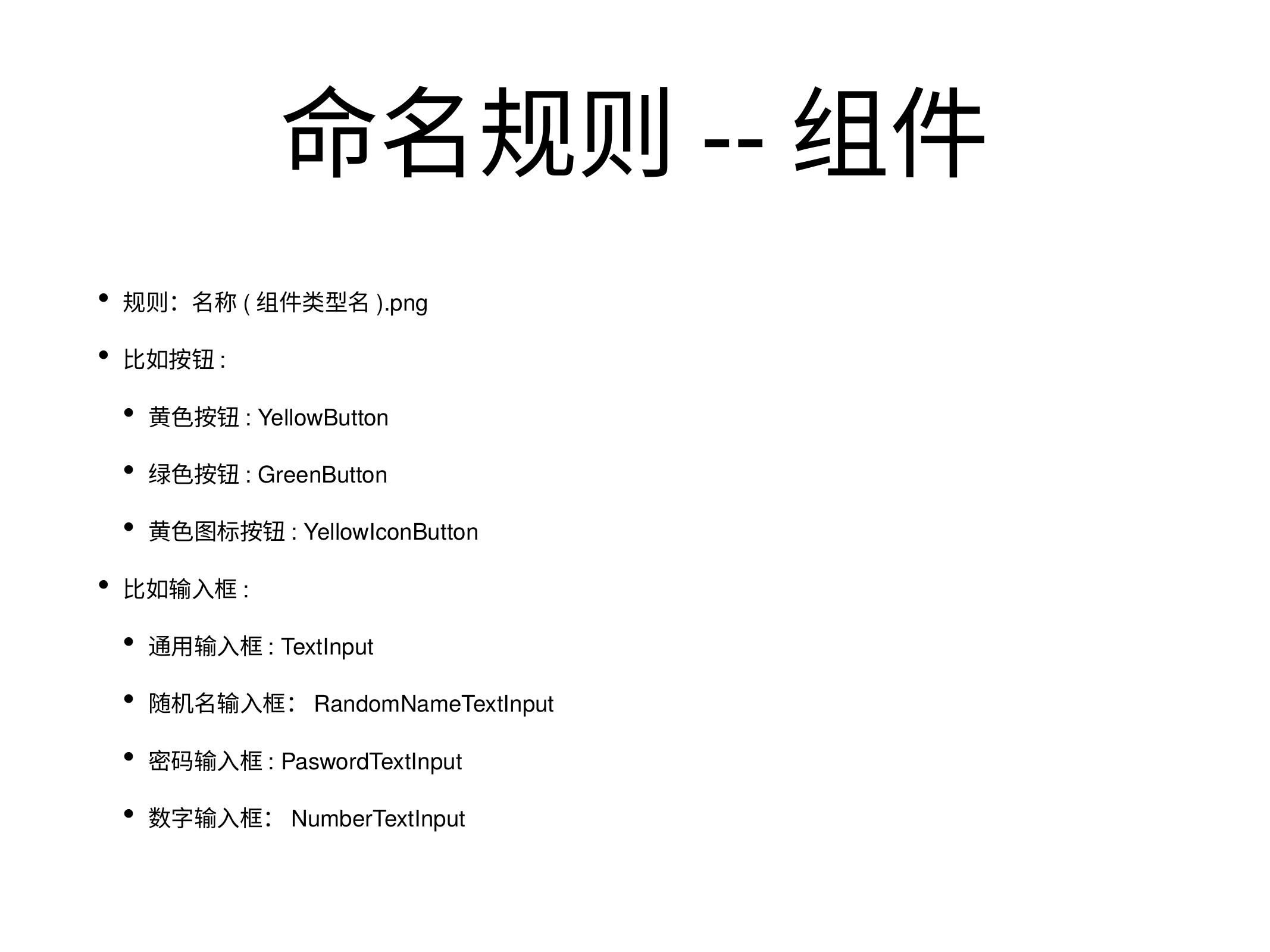

# 命名规则--组件
规则：名称(组件类型名).png
比如按钮:
黄色按钮: YellowButton
绿色按钮: GreenButton
黄色图标按钮: YellowIconButton
比如输入框:
通用输入框: TextInput
随机名输入框：RandomNameTextInput
密码输入框: PaswordTextInput
数字输入框：NumberTextInput